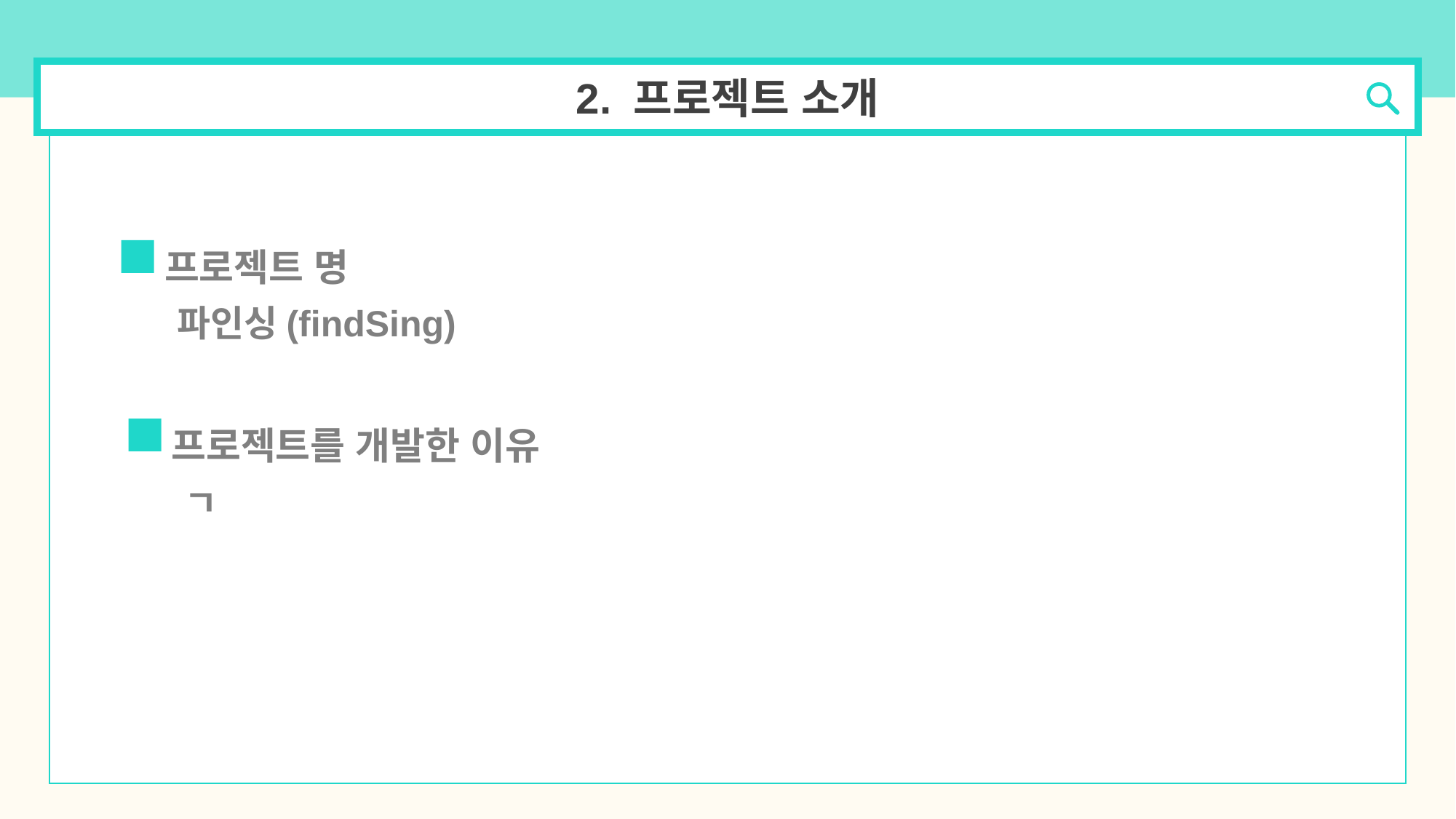

2. 프로젝트 소개

프로젝트 명

파인싱(findSing)
프로젝트를 개발한 이유

ㄱ